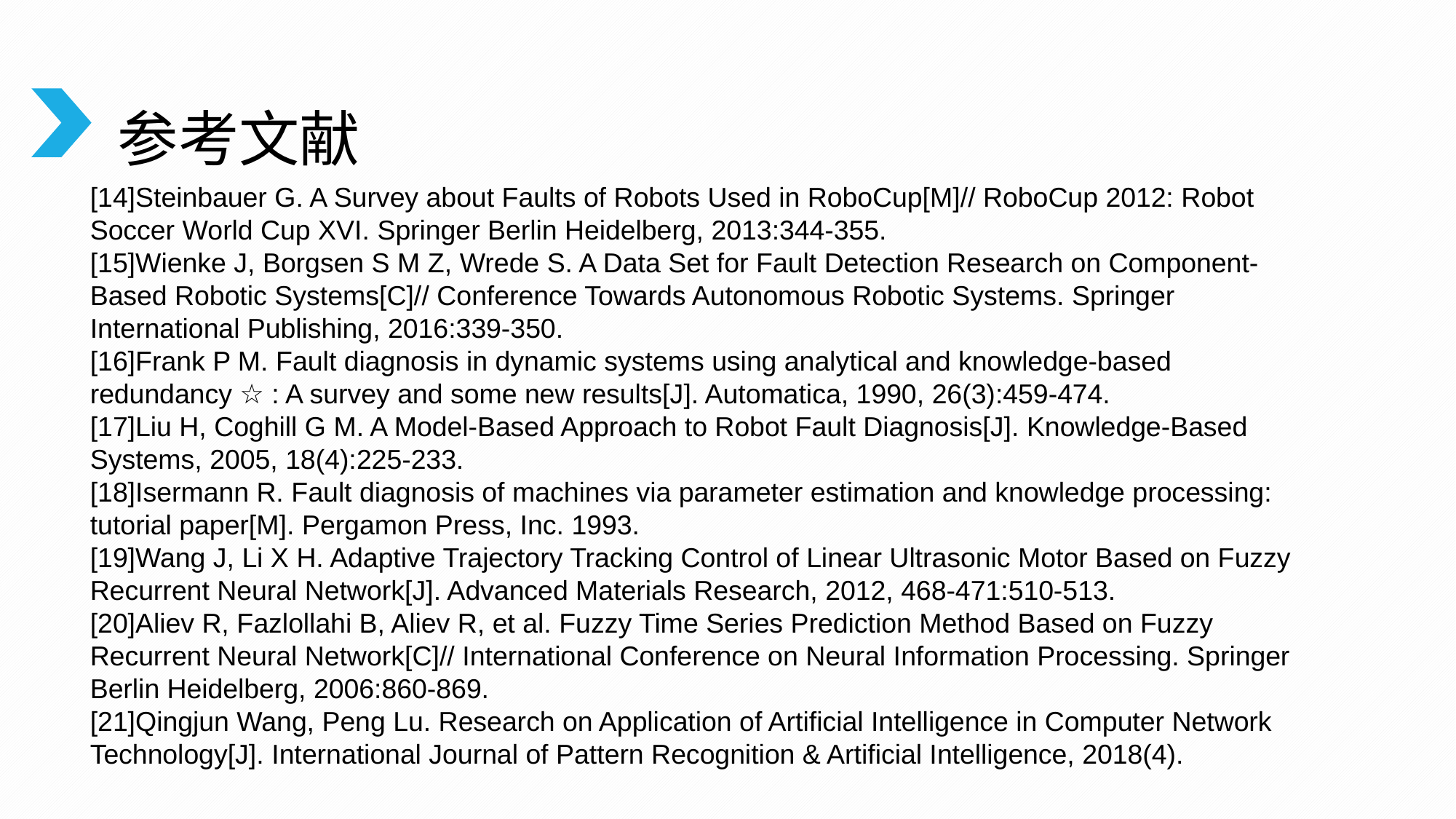

参考文献
[14]Steinbauer G. A Survey about Faults of Robots Used in RoboCup[M]// RoboCup 2012: Robot Soccer World Cup XVI. Springer Berlin Heidelberg, 2013:344-355.
[15]Wienke J, Borgsen S M Z, Wrede S. A Data Set for Fault Detection Research on Component-Based Robotic Systems[C]// Conference Towards Autonomous Robotic Systems. Springer International Publishing, 2016:339-350.
[16]Frank P M. Fault diagnosis in dynamic systems using analytical and knowledge-based redundancy ☆ : A survey and some new results[J]. Automatica, 1990, 26(3):459-474.
[17]Liu H, Coghill G M. A Model-Based Approach to Robot Fault Diagnosis[J]. Knowledge-Based Systems, 2005, 18(4):225-233.
[18]Isermann R. Fault diagnosis of machines via parameter estimation and knowledge processing: tutorial paper[M]. Pergamon Press, Inc. 1993.
[19]Wang J, Li X H. Adaptive Trajectory Tracking Control of Linear Ultrasonic Motor Based on Fuzzy Recurrent Neural Network[J]. Advanced Materials Research, 2012, 468-471:510-513.
[20]Aliev R, Fazlollahi B, Aliev R, et al. Fuzzy Time Series Prediction Method Based on Fuzzy Recurrent Neural Network[C]// International Conference on Neural Information Processing. Springer Berlin Heidelberg, 2006:860-869.
[21]Qingjun Wang, Peng Lu. Research on Application of Artificial Intelligence in Computer Network Technology[J]. International Journal of Pattern Recognition & Artificial Intelligence, 2018(4).